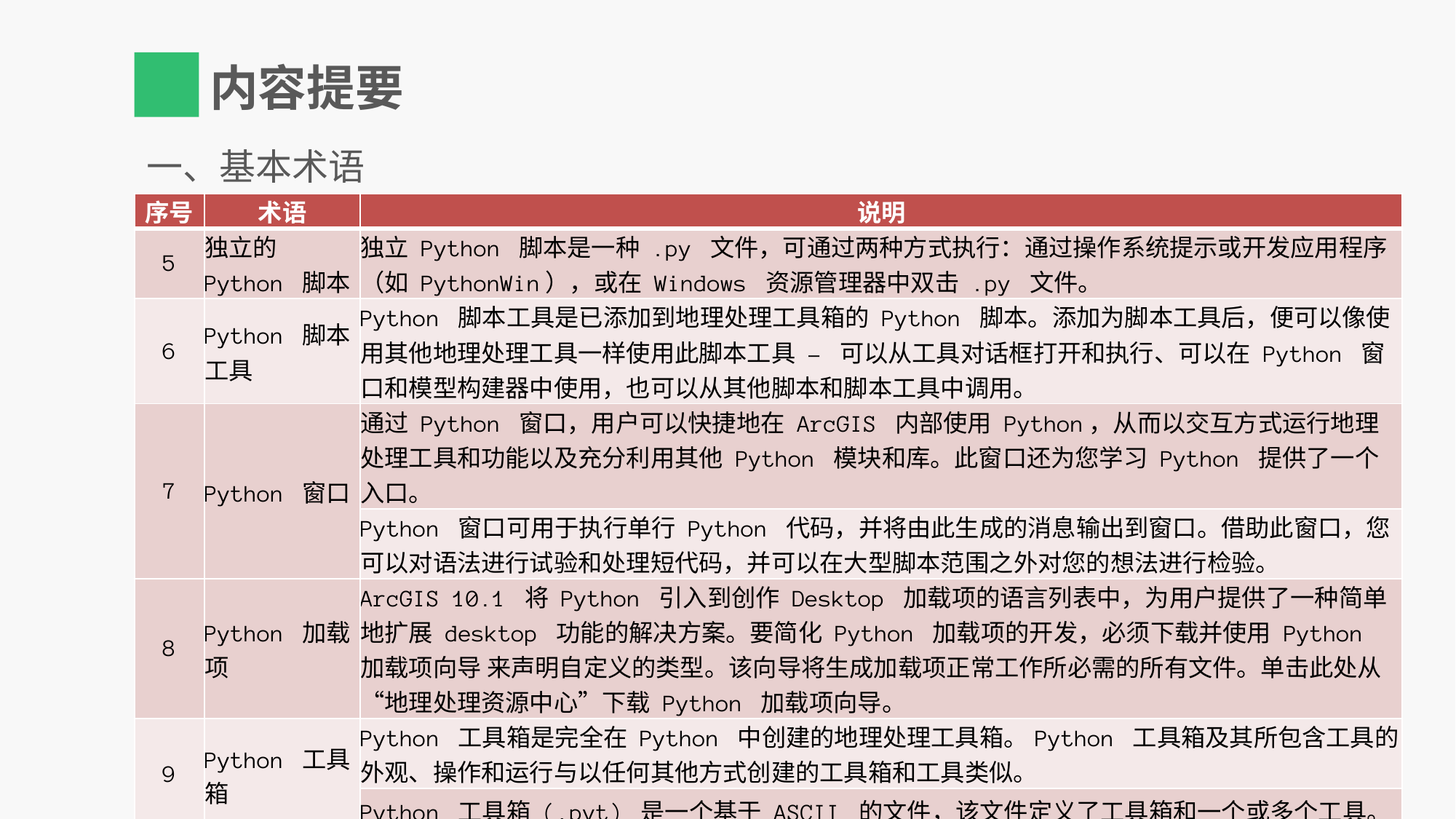

一、基本术语
| 序号 | 术语 | 说明 |
| --- | --- | --- |
| 5 | 独立的 Python 脚本 | 独立 Python 脚本是一种 .py 文件，可通过两种方式执行：通过操作系统提示或开发应用程序（如 PythonWin），或在 Windows 资源管理器中双击 .py 文件。 |
| 6 | Python 脚本工具 | Python 脚本工具是已添加到地理处理工具箱的 Python 脚本。添加为脚本工具后，便可以像使用其他地理处理工具一样使用此脚本工具 - 可以从工具对话框打开和执行、可以在 Python 窗口和模型构建器中使用，也可以从其他脚本和脚本工具中调用。 |
| 7 | Python 窗口 | 通过 Python 窗口，用户可以快捷地在 ArcGIS 内部使用 Python，从而以交互方式运行地理处理工具和功能以及充分利用其他 Python 模块和库。此窗口还为您学习 Python 提供了一个入口。 |
|  |  | Python 窗口可用于执行单行 Python 代码，并将由此生成的消息输出到窗口。借助此窗口，您可以对语法进行试验和处理短代码，并可以在大型脚本范围之外对您的想法进行检验。 |
| 8 | Python 加载项 | ArcGIS 10.1 将 Python 引入到创作 Desktop 加载项的语言列表中，为用户提供了一种简单地扩展 desktop 功能的解决方案。要简化 Python 加载项的开发，必须下载并使用 Python 加载项向导 来声明自定义的类型。该向导将生成加载项正常工作所必需的所有文件。单击此处从“地理处理资源中心”下载 Python 加载项向导。 |
| 9 | Python 工具箱 | Python 工具箱是完全在 Python 中创建的地理处理工具箱。Python 工具箱及其所包含工具的外观、操作和运行与以任何其他方式创建的工具箱和工具类似。 |
|  |  | Python 工具箱 (.pyt) 是一个基于 ASCII 的文件，该文件定义了工具箱和一个或多个工具。 |